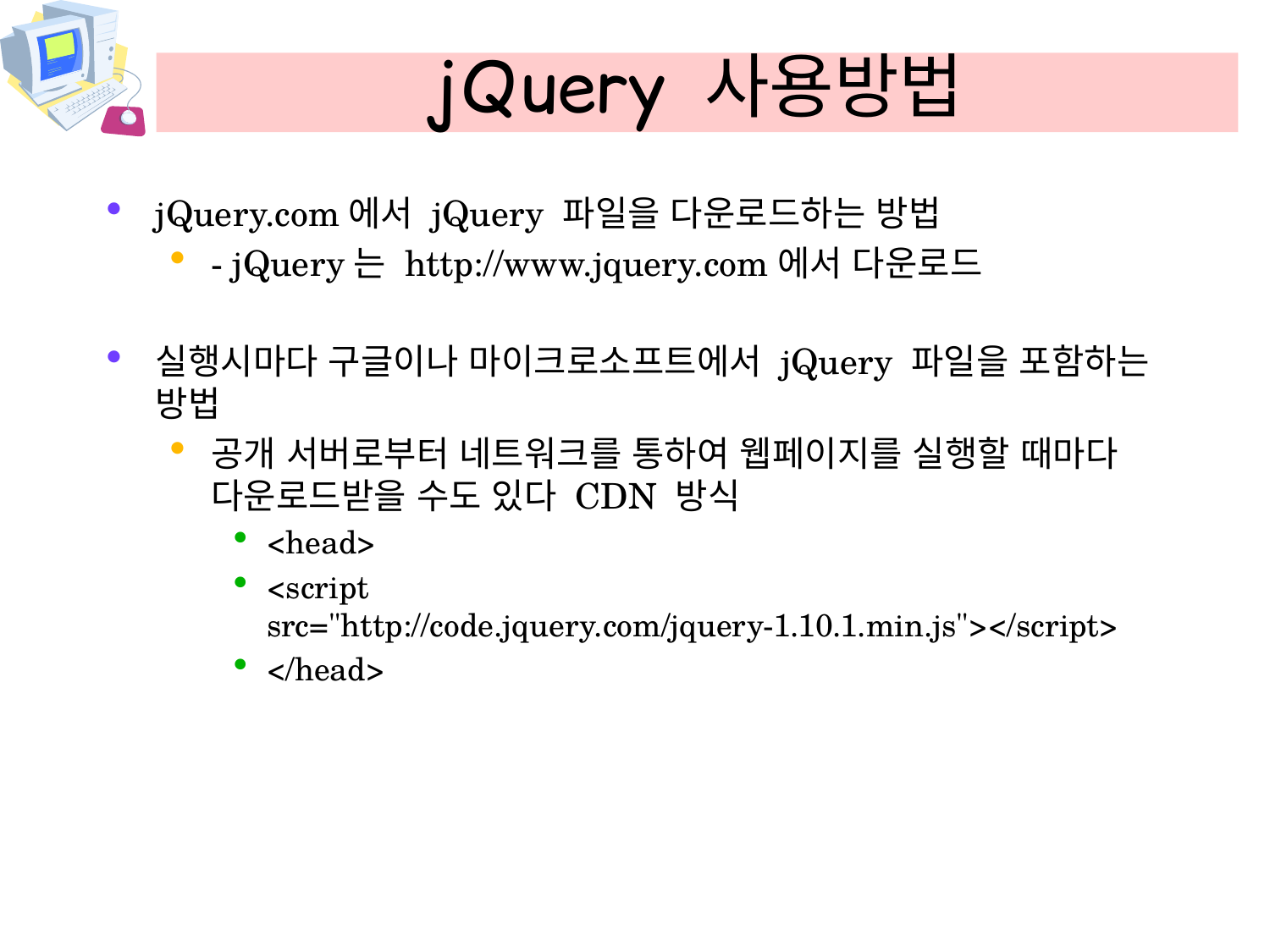

# jQuery 사용방법
jQuery.com에서 jQuery 파일을 다운로드하는 방법
- jQuery는 http://www.jquery.com에서 다운로드

실행시마다 구글이나 마이크로소프트에서 jQuery 파일을 포함하는 방법
공개 서버로부터 네트워크를 통하여 웹페이지를 실행할 때마다 다운로드받을 수도 있다 CDN 방식
<head>
<script src="http://code.jquery.com/jquery-1.10.1.min.js"></script>
</head>